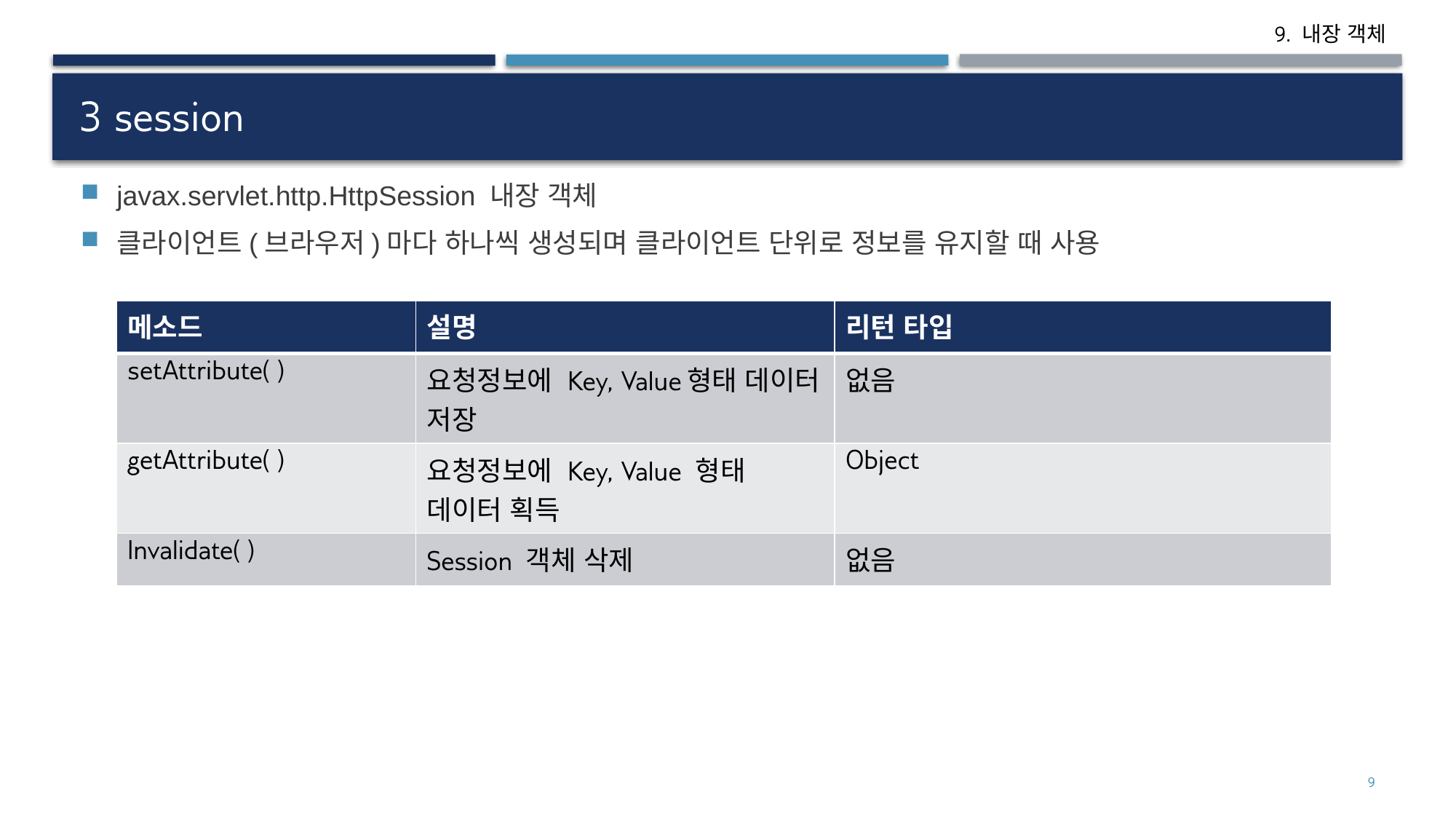

# 3 session
javax.servlet.http.HttpSession 내장 객체
클라이언트(브라우저)마다 하나씩 생성되며 클라이언트 단위로 정보를 유지할 때 사용
| 메소드 | 설명 | 리턴 타입 |
| --- | --- | --- |
| setAttribute( ) | 요청정보에 Key, Value형태 데이터 저장 | 없음 |
| getAttribute( ) | 요청정보에 Key, Value 형태 데이터 획득 | Object |
| Invalidate( ) | Session 객체 삭제 | 없음 |
9